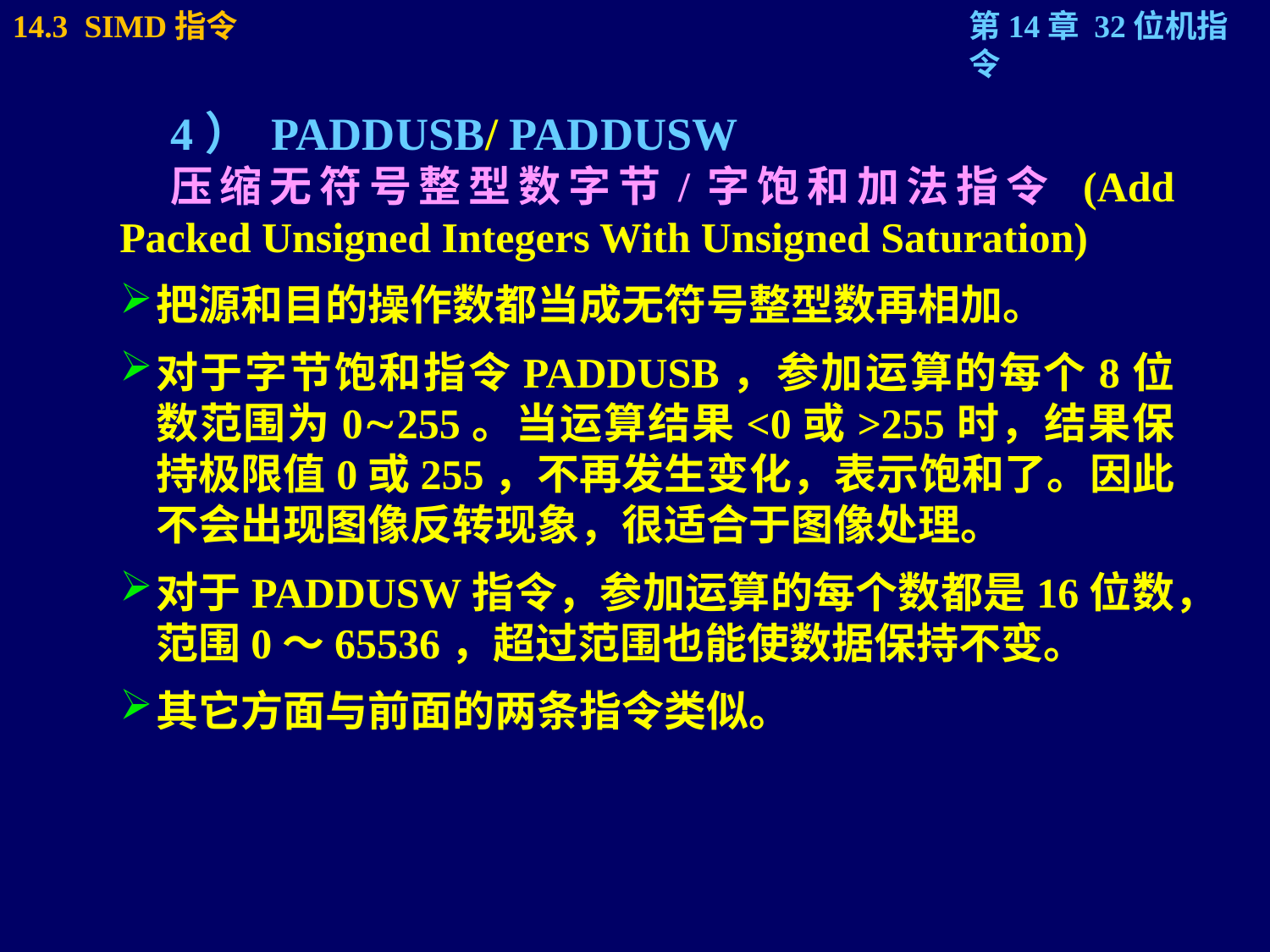

4） PADDUSB/ PADDUSW
压缩无符号整型数字节/字饱和加法指令 (Add Packed Unsigned Integers With Unsigned Saturation)
把源和目的操作数都当成无符号整型数再相加。
对于字节饱和指令PADDUSB，参加运算的每个8位数范围为0∼255。当运算结果<0或>255时，结果保持极限值0或255，不再发生变化，表示饱和了。因此不会出现图像反转现象，很适合于图像处理。
对于PADDUSW指令，参加运算的每个数都是16位数，范围0～65536，超过范围也能使数据保持不变。
其它方面与前面的两条指令类似。